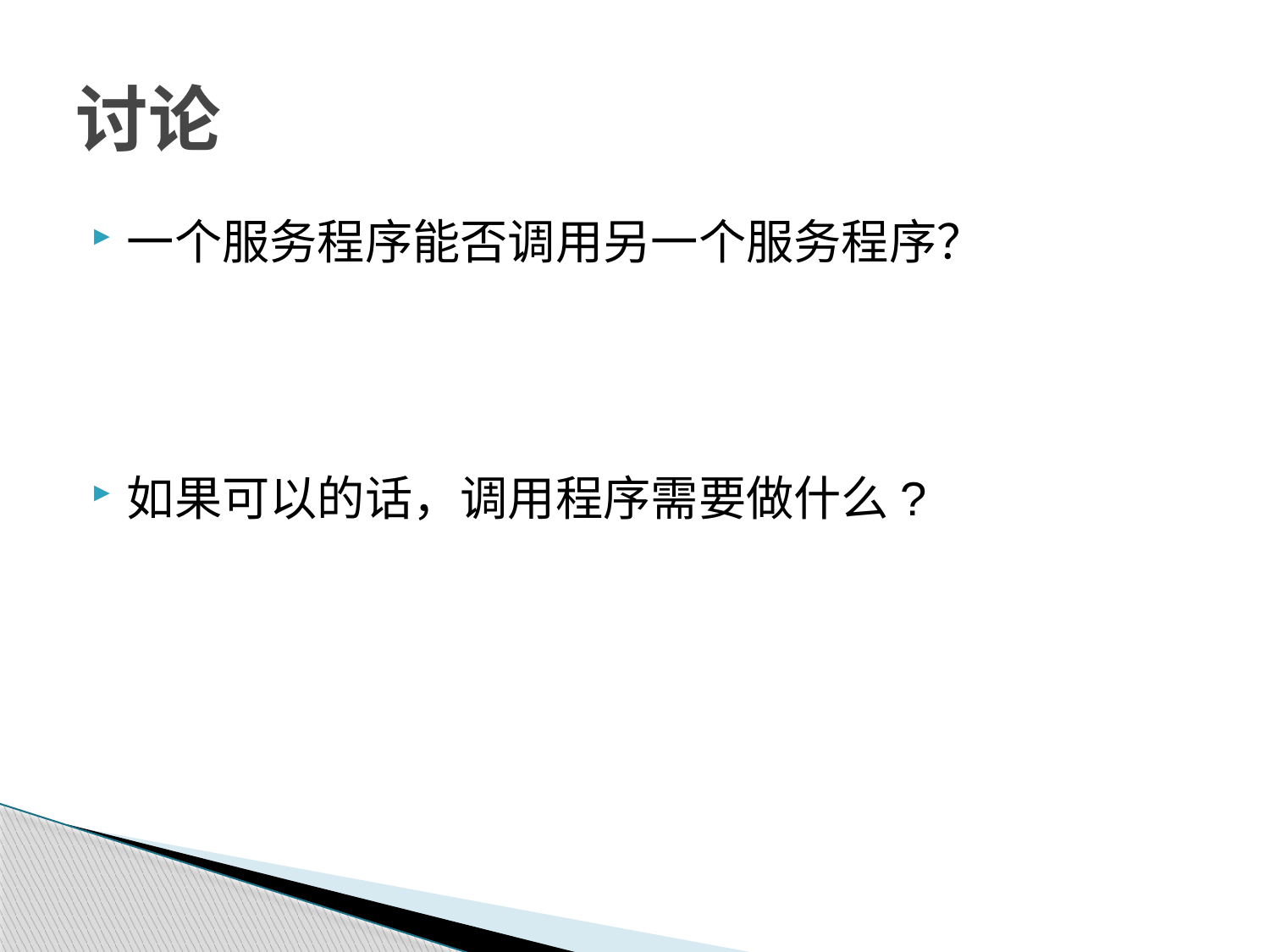

# 讨论
一个服务程序能否调用另一个服务程序？

如果可以的话，调用程序需要做什么?